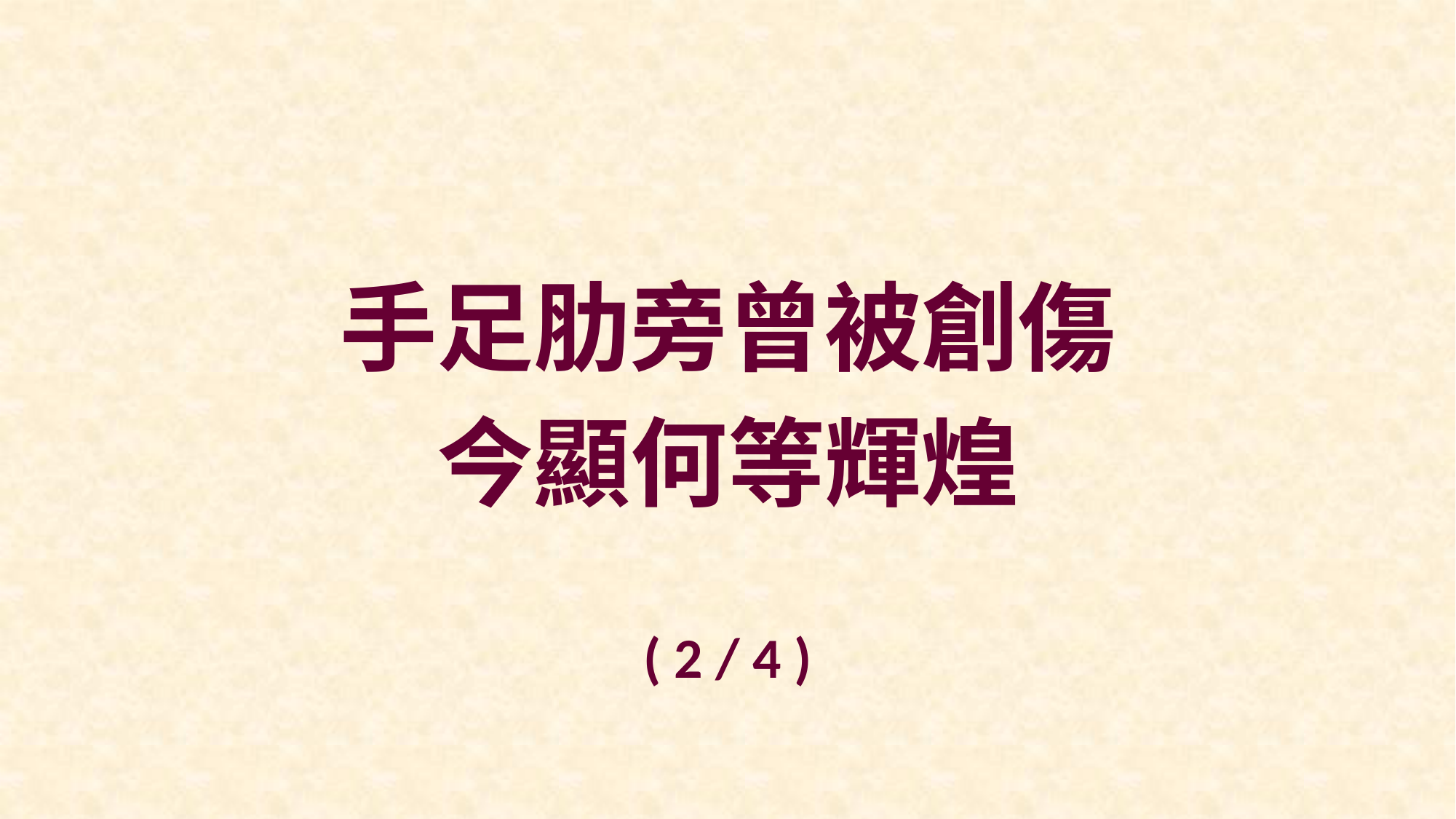

手足肋旁曾被創傷
今顯何等輝煌
( 2 / 4 )